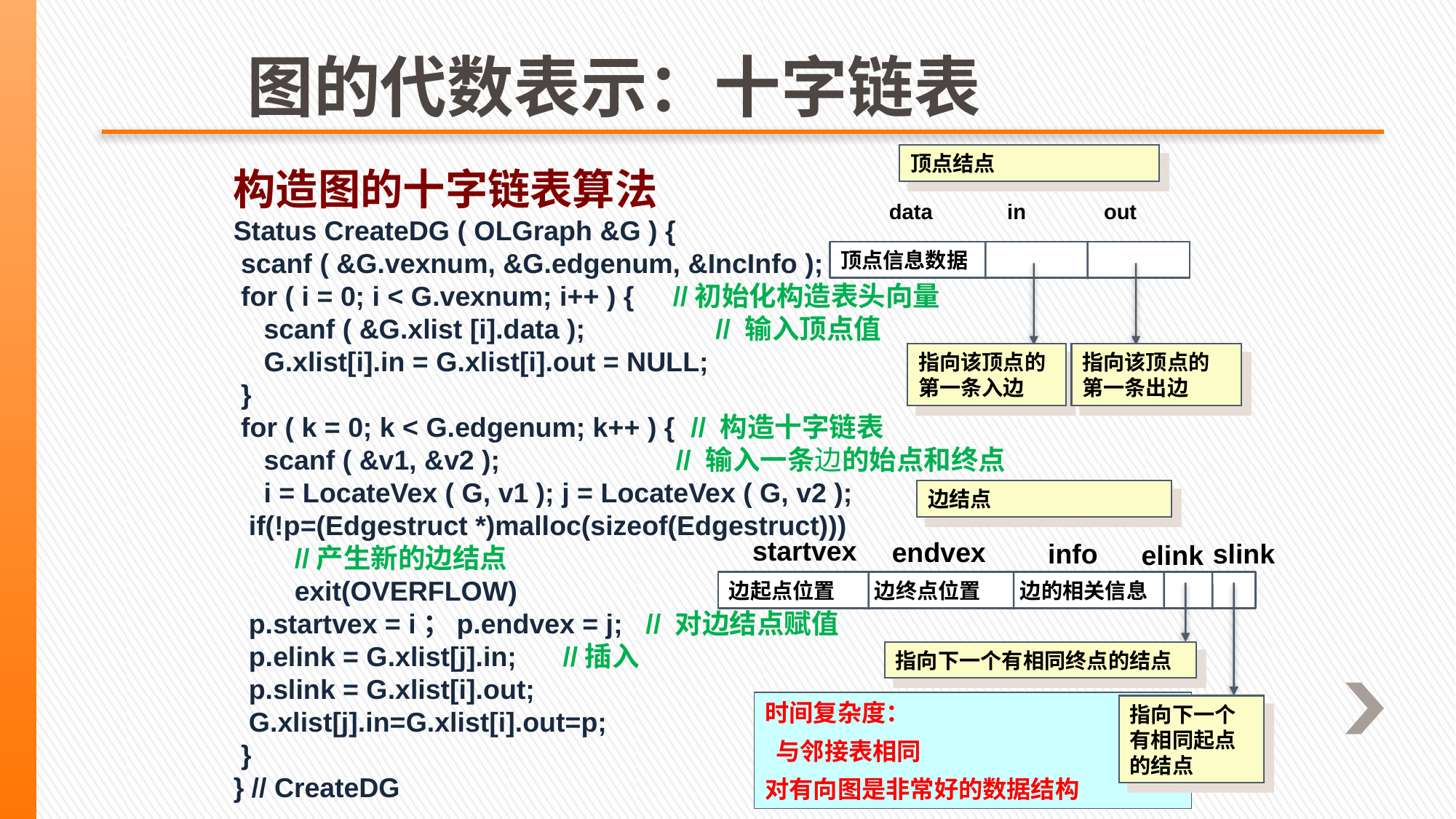

图的代数表示：十字链表
顶点结点
data
in
out
顶点信息数据

指向该顶点的第一条入边
指向该顶点的第一条出边
构造图的十字链表算法
Status CreateDG ( OLGraph &G ) {
 scanf ( &G.vexnum, &G.edgenum, &IncInfo ); // 输入信息
 for ( i = 0; i < G.vexnum; i++ ) {     //初始化构造表头向量
    scanf ( &G.xlist [i].data );                 // 输入顶点值
    G.xlist[i].in = G.xlist[i].out = NULL;
 }
 for ( k = 0; k < G.edgenum; k++ ) {  // 构造十字链表
    scanf ( &v1, &v2 );                       // 输入一条边的始点和终点
    i = LocateVex ( G, v1 ); j = LocateVex ( G, v2 );
  if(!p=(Edgestruct *)malloc(sizeof(Edgestruct)))
        //产生新的边结点
        exit(OVERFLOW)
  p.startvex = i；p.endvex = j;   // 对边结点赋值
  p.elink = G.xlist[j].in;      //插入
  p.slink = G.xlist[i].out;
  G.xlist[j].in=G.xlist[i].out=p;
 }
} // CreateDG
边结点
startvex
endvex
info
slink
elink
边起点位置        边终点位置        边的相关信息

指向下一个有相同终点的结点
指向下一个有相同起点的结点
时间复杂度：
 与邻接表相同
对有向图是非常好的数据结构